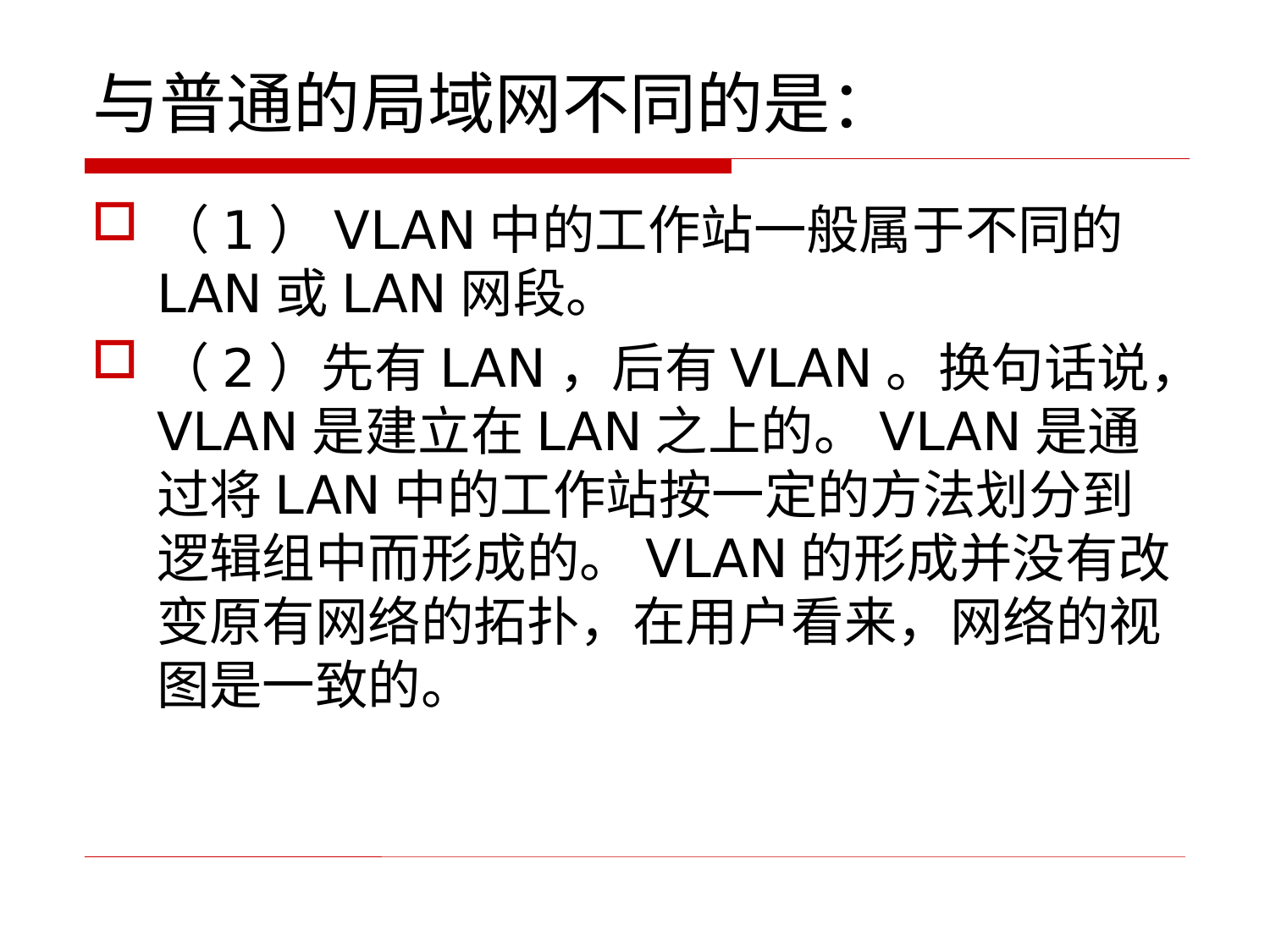

# 与普通的局域网不同的是：
（1）VLAN中的工作站一般属于不同的LAN或LAN网段。
（2）先有LAN，后有VLAN。换句话说，VLAN是建立在LAN之上的。VLAN是通过将LAN中的工作站按一定的方法划分到逻辑组中而形成的。VLAN的形成并没有改变原有网络的拓扑，在用户看来，网络的视图是一致的。